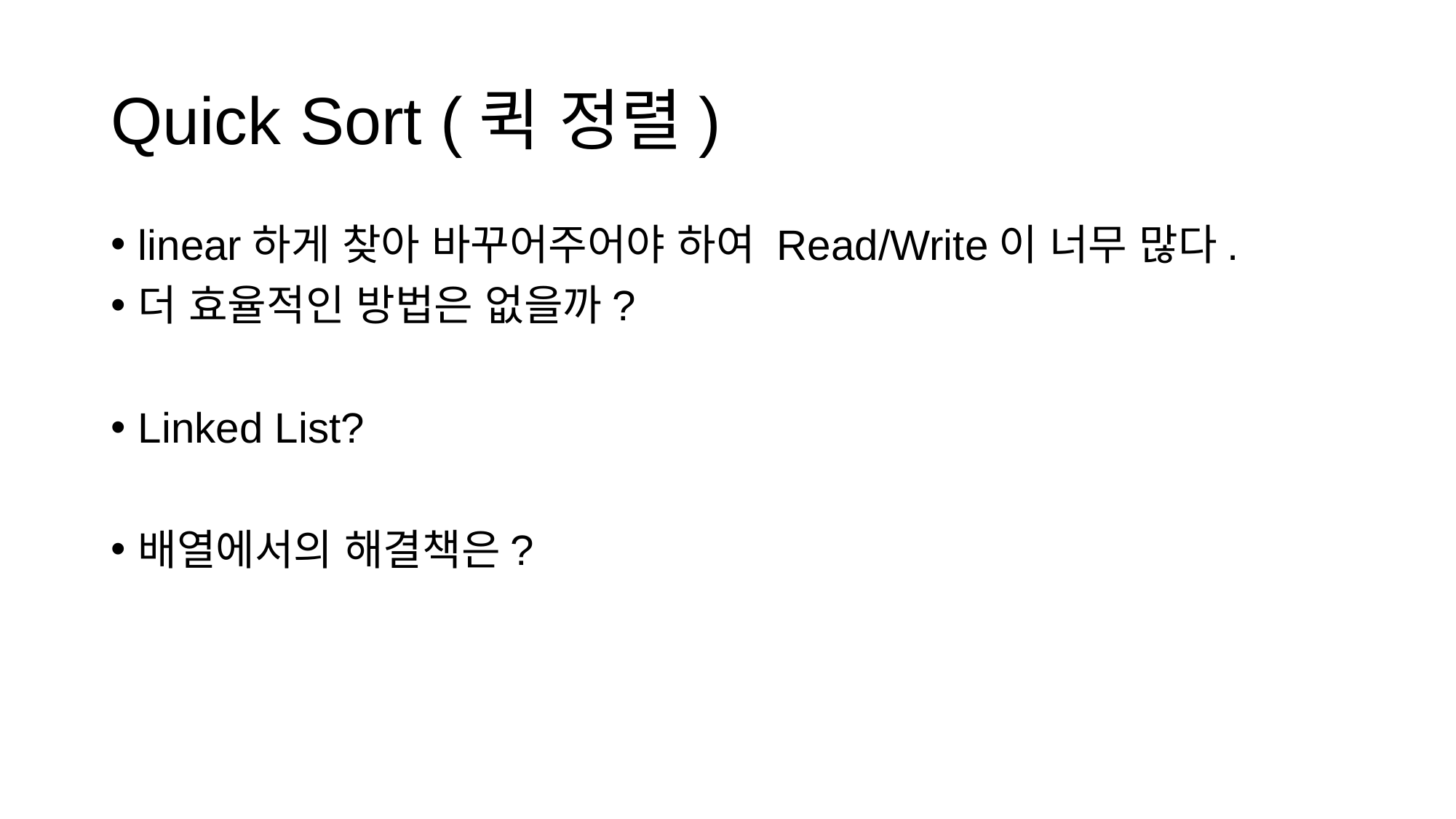

Quick Sort (퀵 정렬)
linear하게 찾아 바꾸어주어야 하여 Read/Write이 너무 많다.
더 효율적인 방법은 없을까?

Linked List?

배열에서의 해결책은?